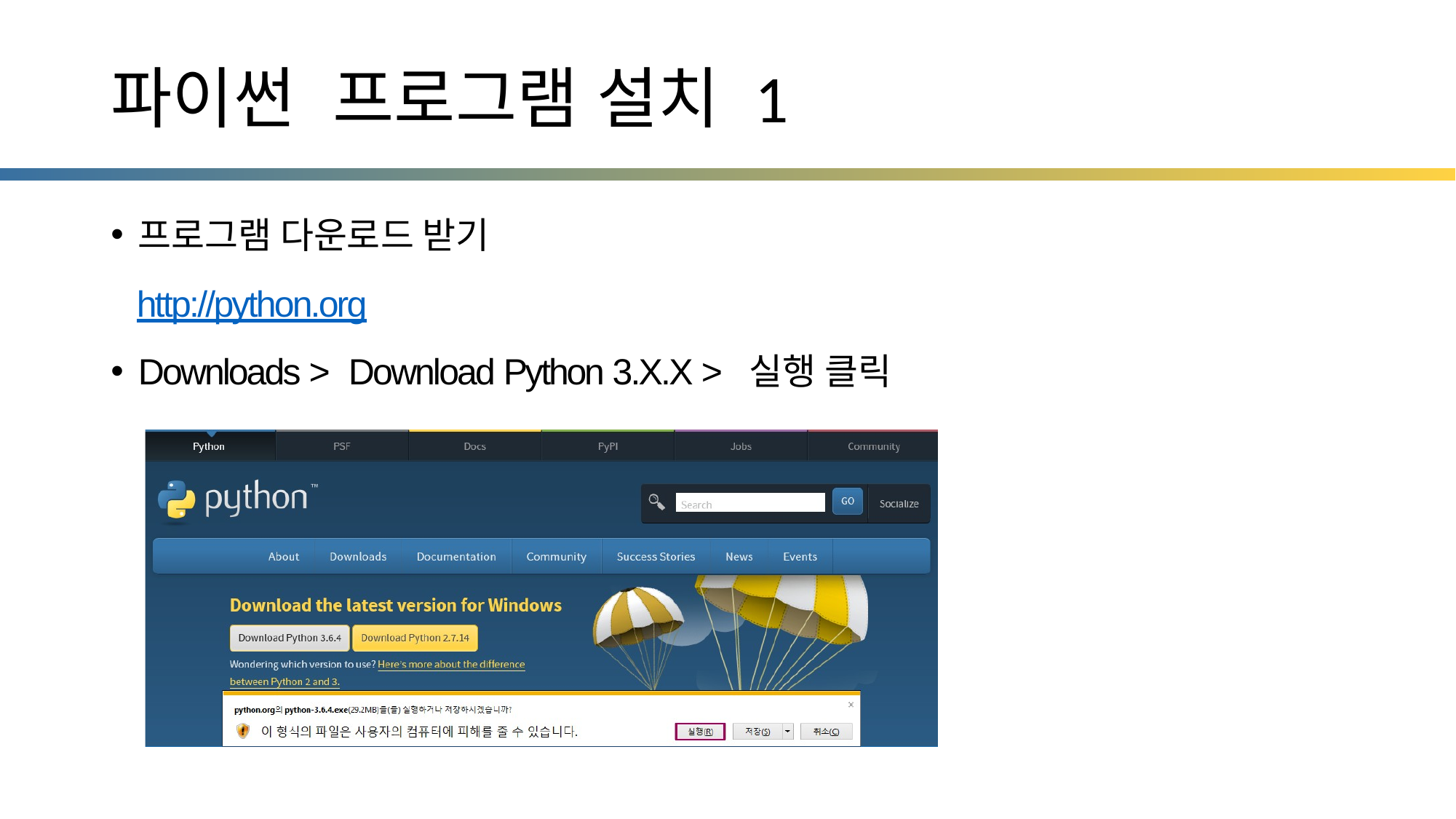

파이썬  프로그램 설치 1

프로그램 다운로드 받기
http://python.org
Downloads > Download Python 3.X.X > 실행 클릭